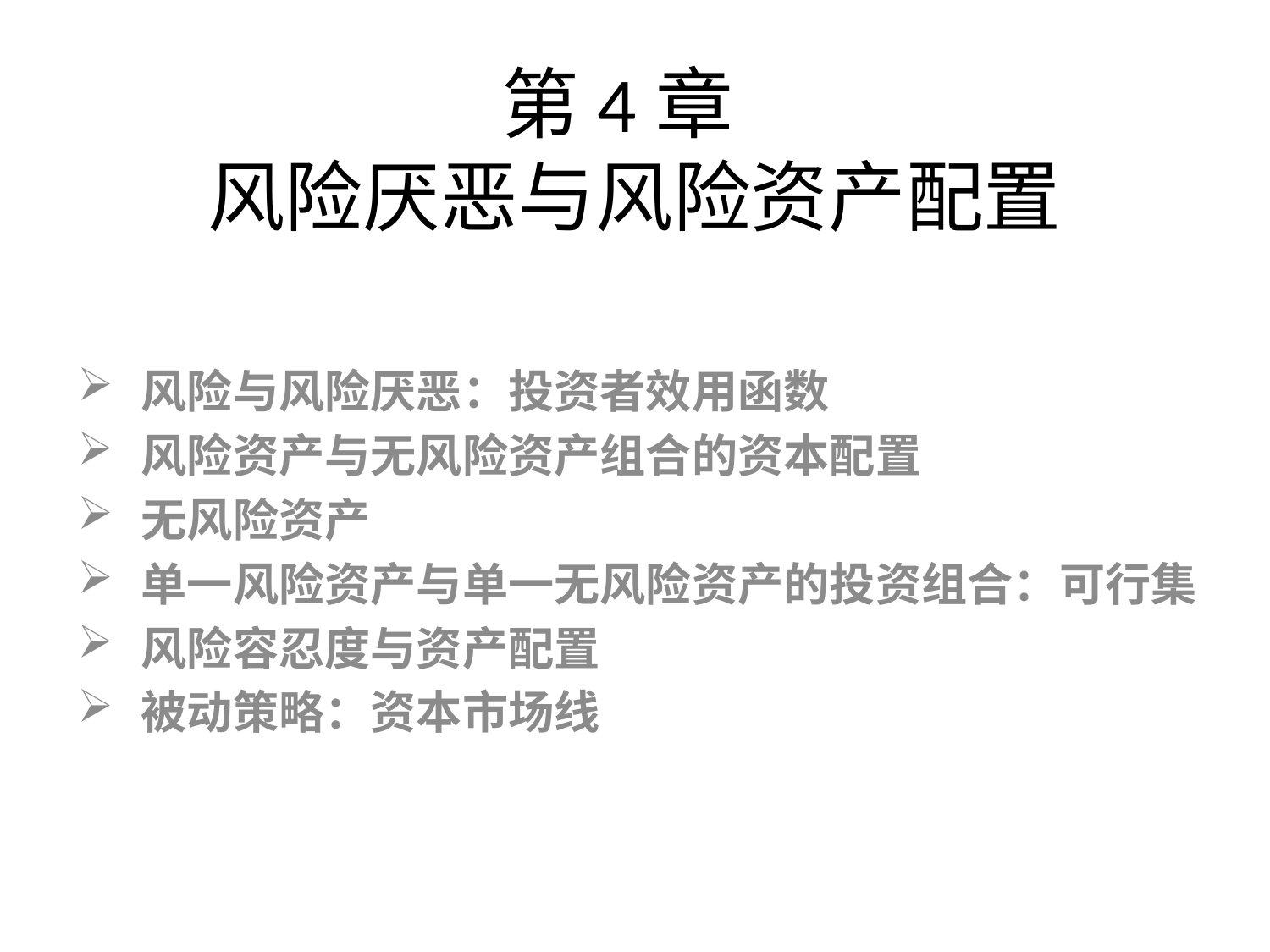

# 第4章 风险厌恶与风险资产配置
风险与风险厌恶：投资者效用函数
风险资产与无风险资产组合的资本配置
无风险资产
单一风险资产与单一无风险资产的投资组合：可行集
风险容忍度与资产配置
被动策略：资本市场线